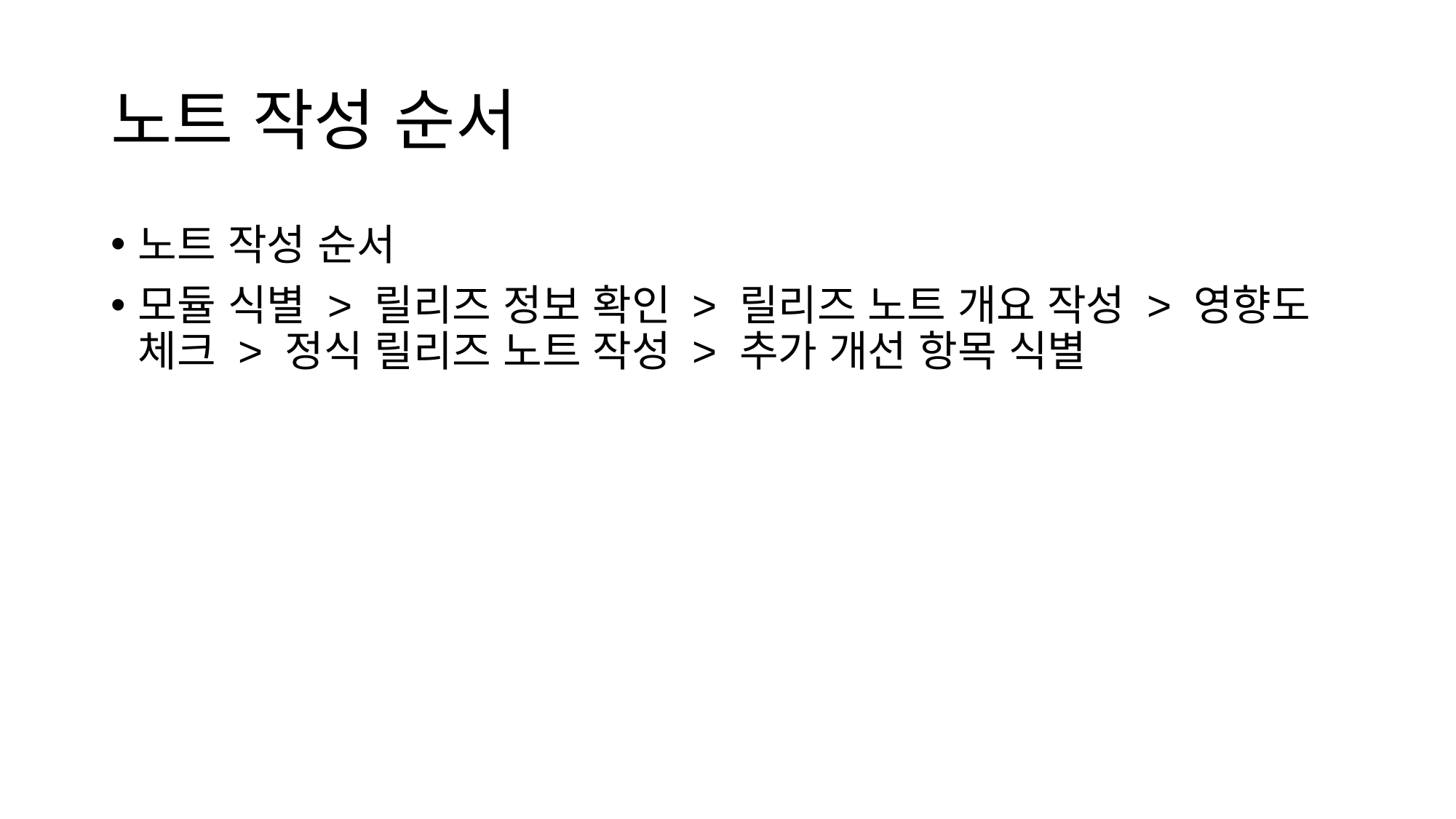

# 노트 작성 순서
노트 작성 순서
모듈 식별 > 릴리즈 정보 확인 > 릴리즈 노트 개요 작성 > 영향도 체크 > 정식 릴리즈 노트 작성 > 추가 개선 항목 식별